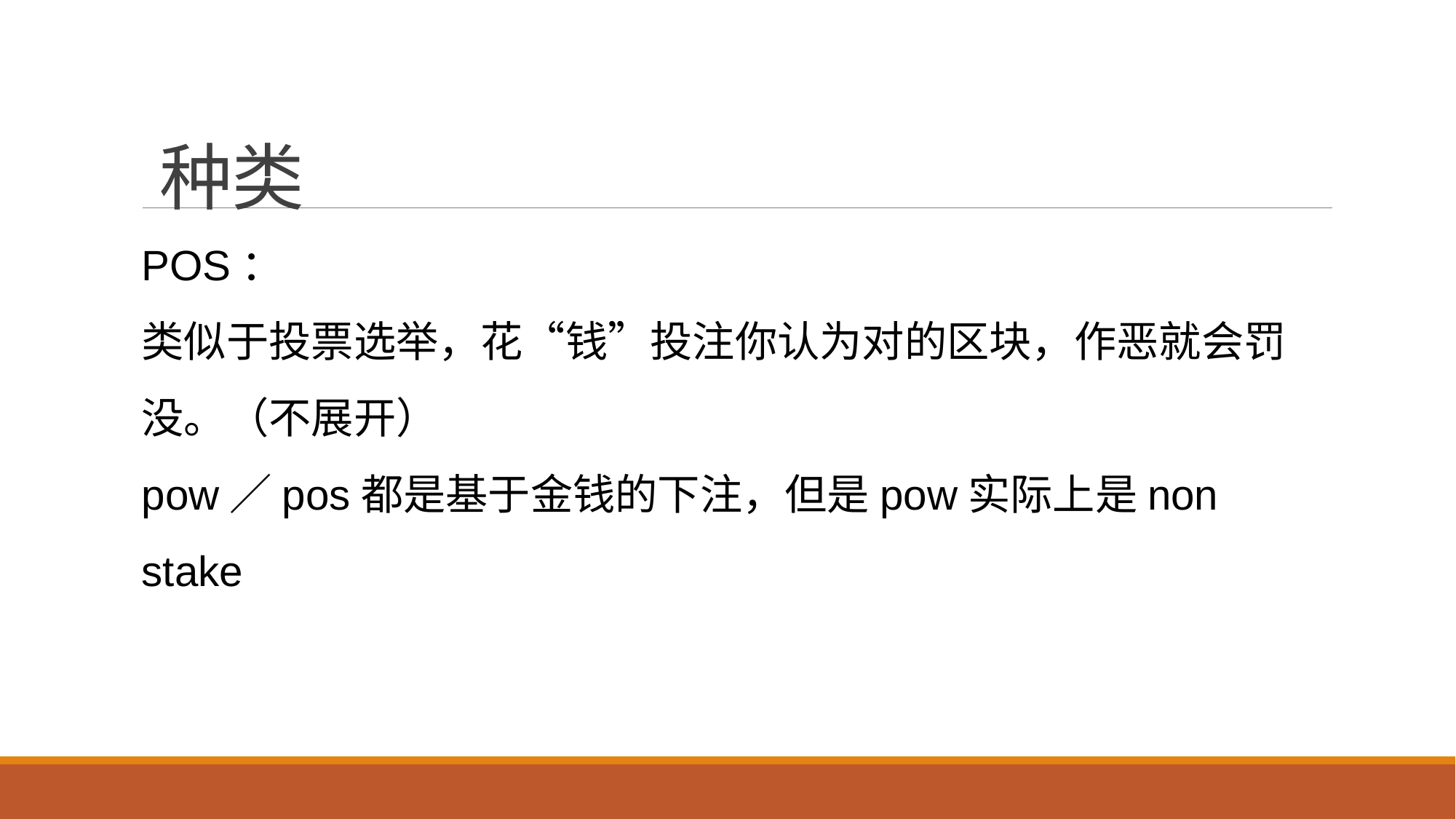

种类
POS：
类似于投票选举，花“钱”投注你认为对的区块，作恶就会罚没。（不展开）
pow／pos都是基于金钱的下注，但是pow实际上是non stake